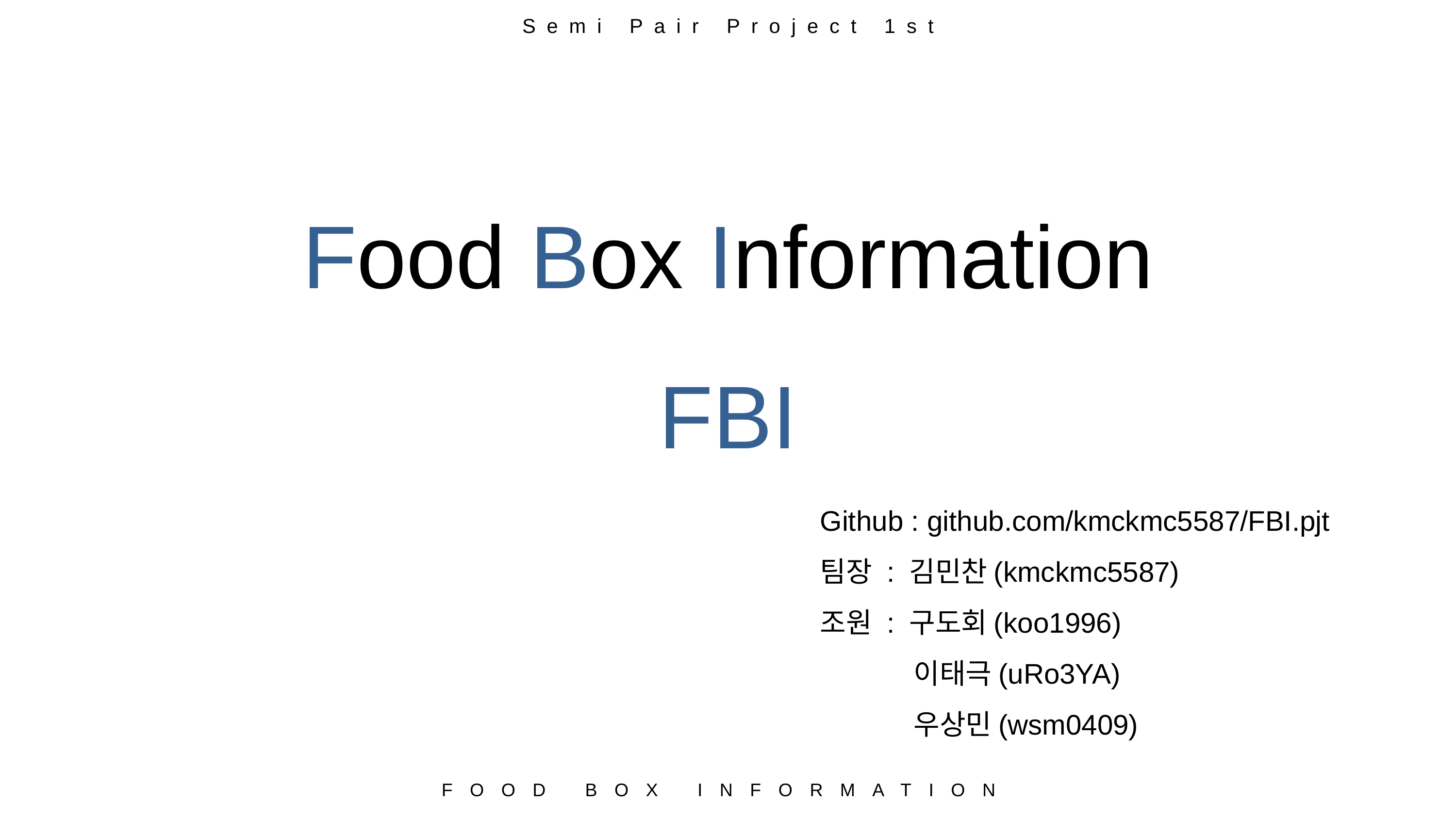

Semi Pair Project 1st
Food Box Information
FBI
Github : github.com/kmckmc5587/FBI.pjt
팀장 : 김민찬(kmckmc5587)
조원 : 구도회(koo1996)
           이태극(uRo3YA)
           우상민(wsm0409)
FOOD BOX INFORMATION